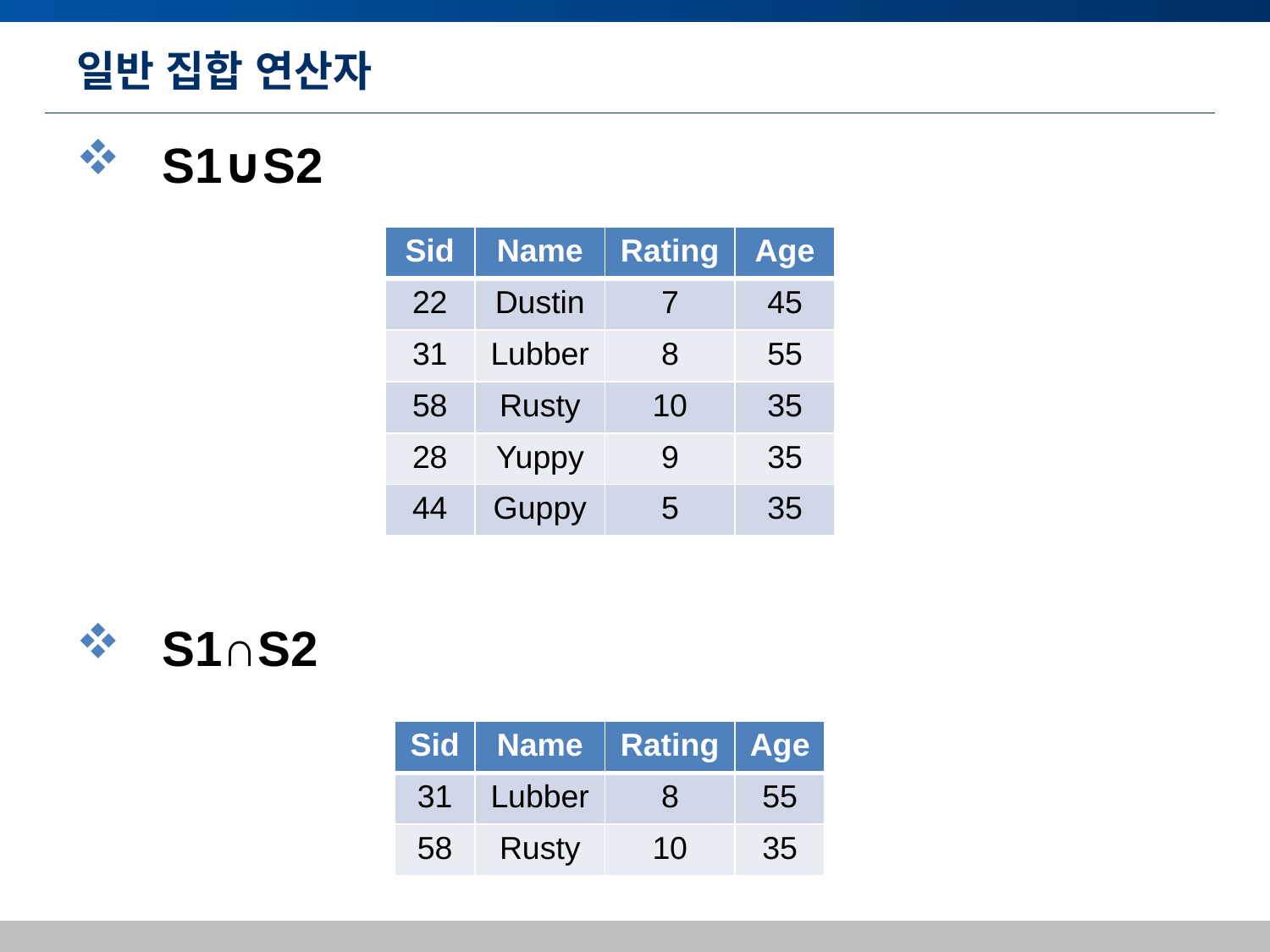

# 일반 집합 연산자
   S1∪S2

   S1∩S2

| Sid | Name | Rating | Age |
| --- | --- | --- | --- |
| 22 | Dustin | 7 | 45 |
| 31 | Lubber | 8 | 55 |
| 58 | Rusty | 10 | 35 |
| 28 | Yuppy | 9 | 35 |
| 44 | Guppy | 5 | 35 |
| Sid | Name | Rating | Age |
| --- | --- | --- | --- |
| 31 | Lubber | 8 | 55 |
| 58 | Rusty | 10 | 35 |